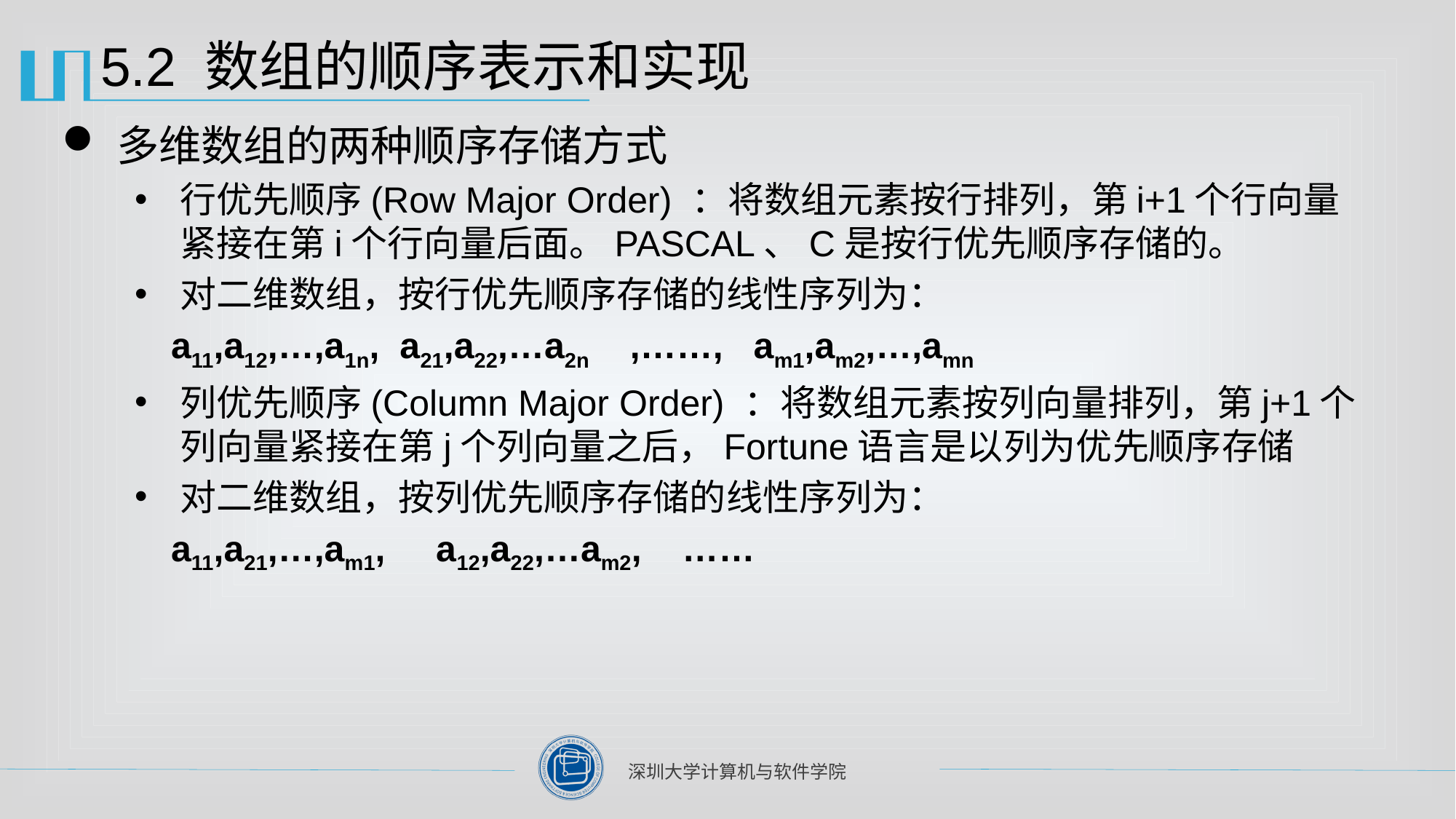

# 5.2 数组的顺序表示和实现
多维数组的两种顺序存储方式
行优先顺序(Row Major Order) ：将数组元素按行排列，第i+1个行向量紧接在第i个行向量后面。PASCAL、C是按行优先顺序存储的。
对二维数组，按行优先顺序存储的线性序列为：
a11,a12,…,a1n,  a21,a22,…a2n    ,……,   am1,am2,…,amn
列优先顺序(Column Major Order) ：将数组元素按列向量排列，第j+1个列向量紧接在第j个列向量之后，Fortune语言是以列为优先顺序存储
对二维数组，按列优先顺序存储的线性序列为：
a11,a21,…,am1,     a12,a22,…am2,    ……

8